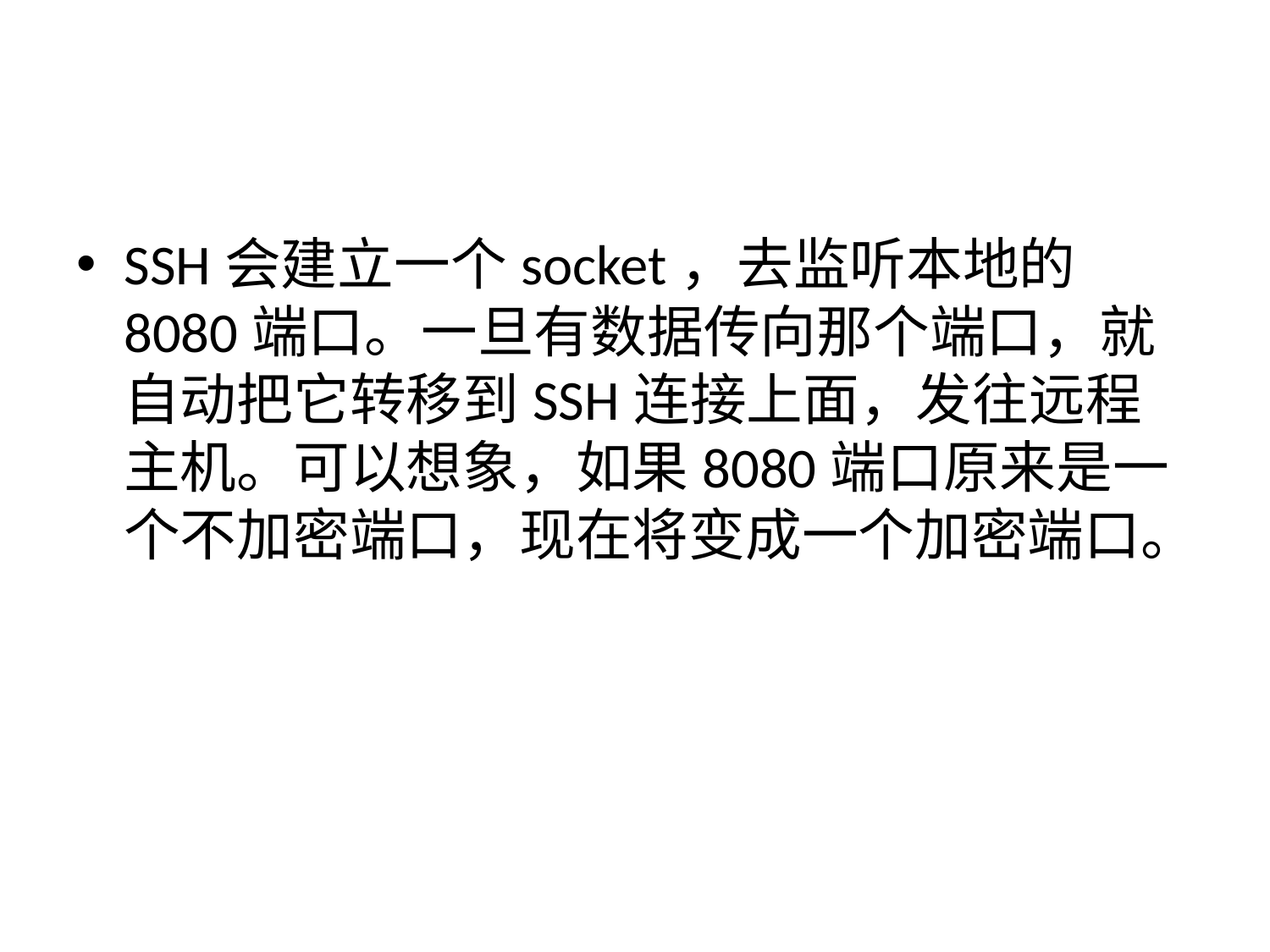

#
SSH会建立一个socket，去监听本地的8080端口。一旦有数据传向那个端口，就自动把它转移到SSH连接上面，发往远程主机。可以想象，如果8080端口原来是一个不加密端口，现在将变成一个加密端口。